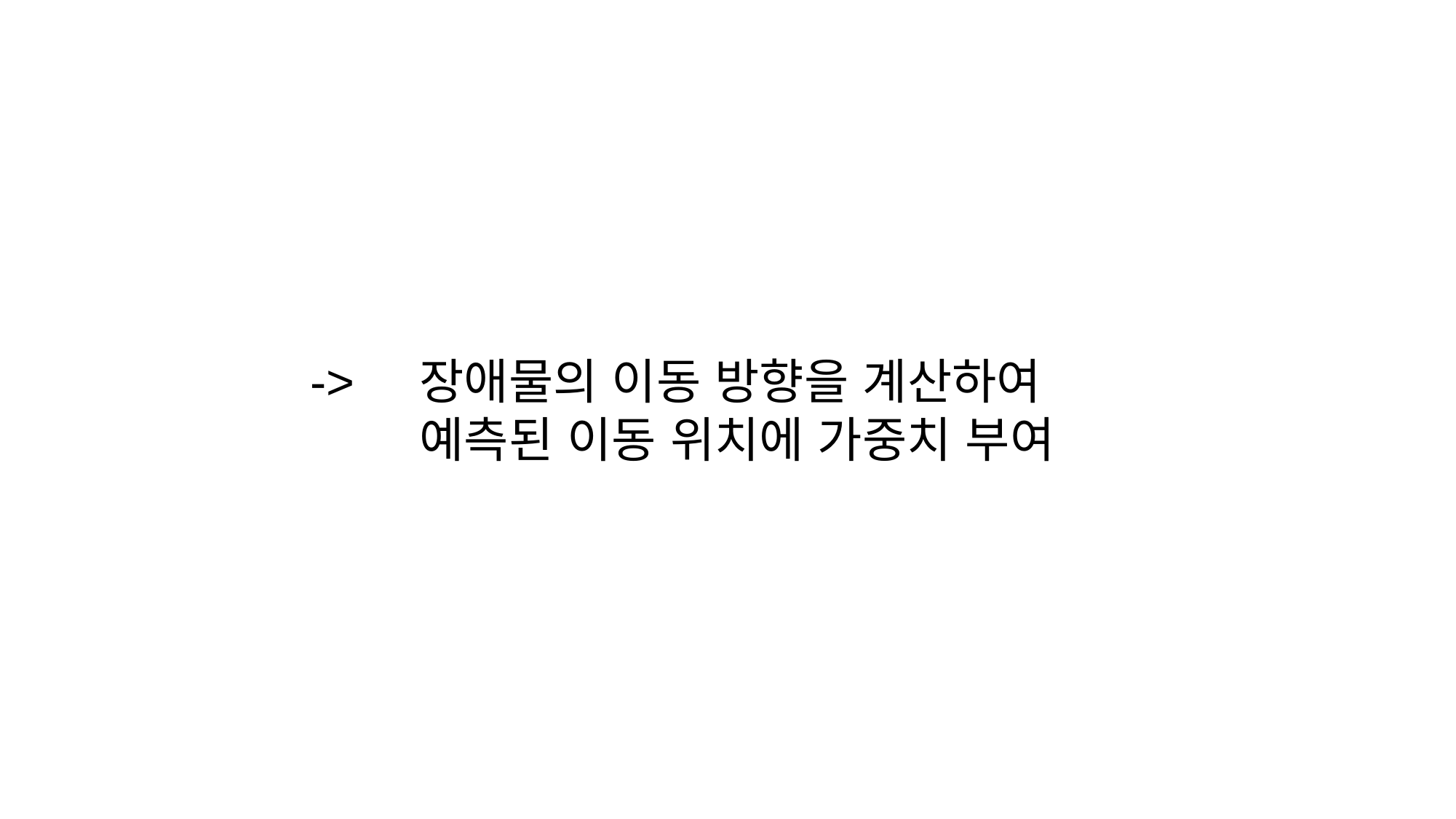

->	장애물의 이동 방향을 계산하여
    	예측된 이동 위치에 가중치 부여